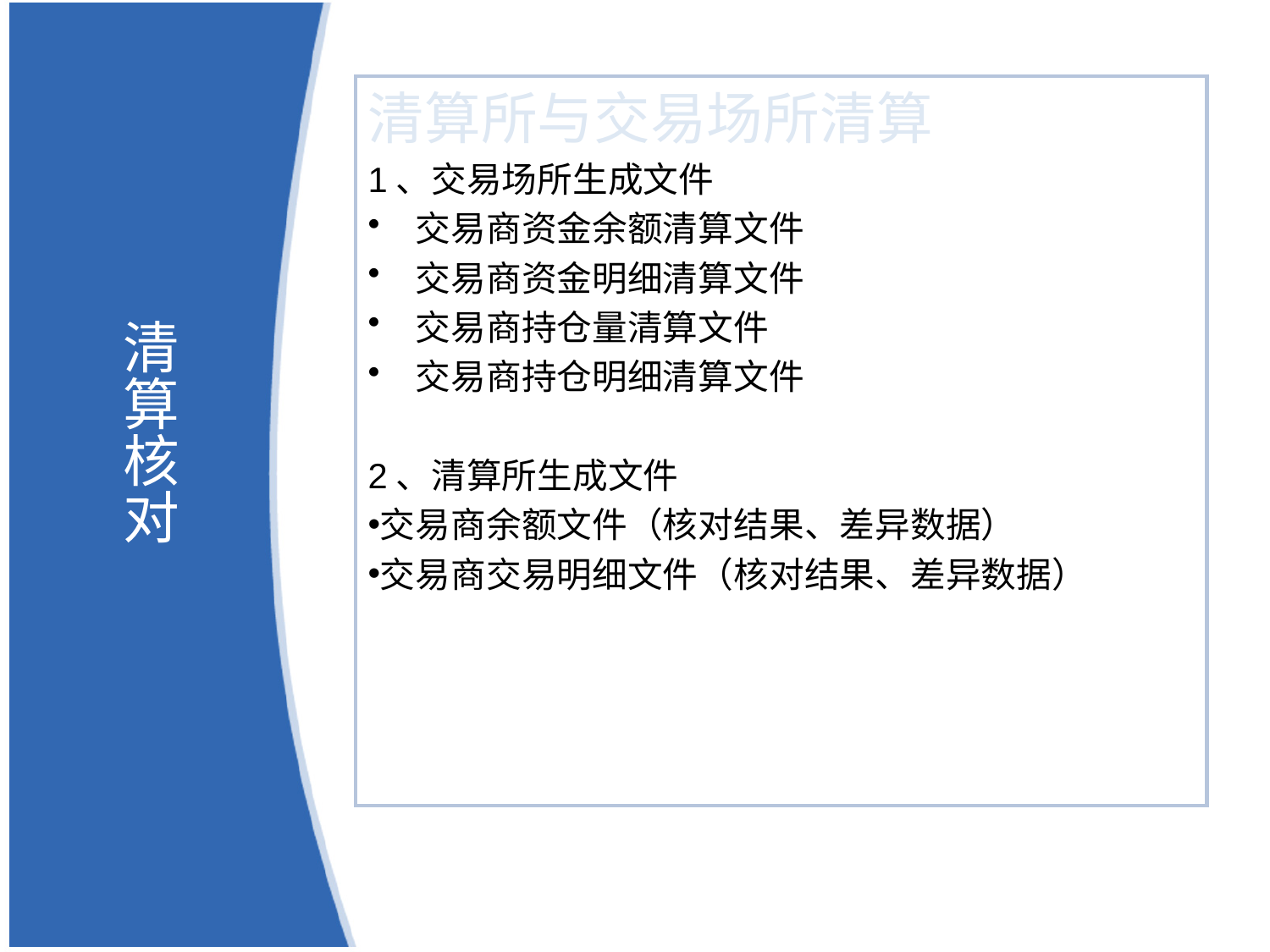

# 清算核对
清算所与交易场所清算
1、交易场所生成文件
交易商资金余额清算文件
交易商资金明细清算文件
交易商持仓量清算文件
交易商持仓明细清算文件

2、清算所生成文件
交易商余额文件（核对结果、差异数据）
交易商交易明细文件（核对结果、差异数据）